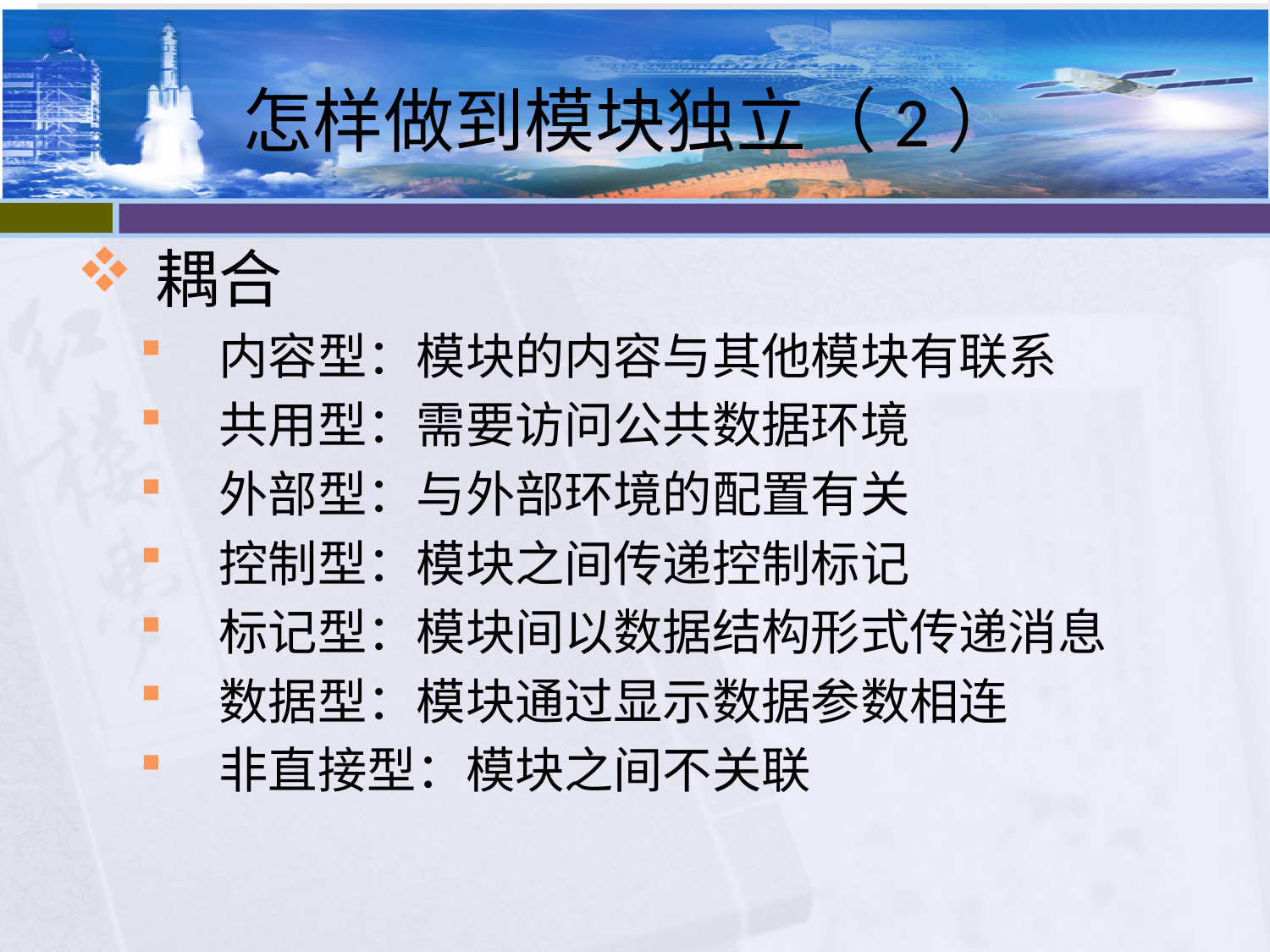

# 怎样做到模块独立（2）

耦合
内容型：模块的内容与其他模块有联系
共用型：需要访问公共数据环境
外部型：与外部环境的配置有关
控制型：模块之间传递控制标记
标记型：模块间以数据结构形式传递消息
数据型：模块通过显示数据参数相连
非直接型：模块之间不关联